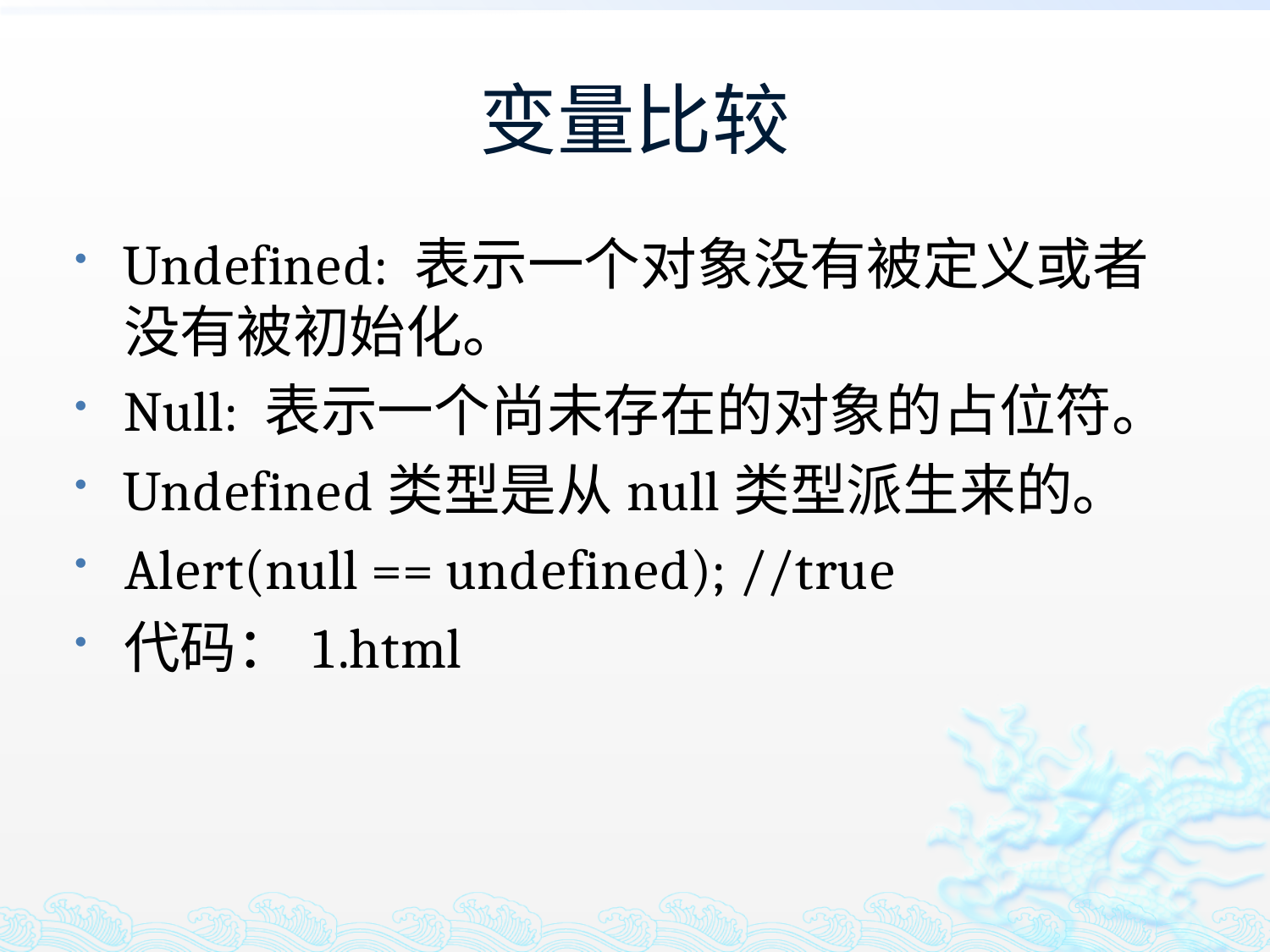

# 变量比较
Undefined: 表示一个对象没有被定义或者没有被初始化。
Null: 表示一个尚未存在的对象的占位符。
Undefined类型是从null类型派生来的。
Alert(null == undefined); //true
代码：1.html